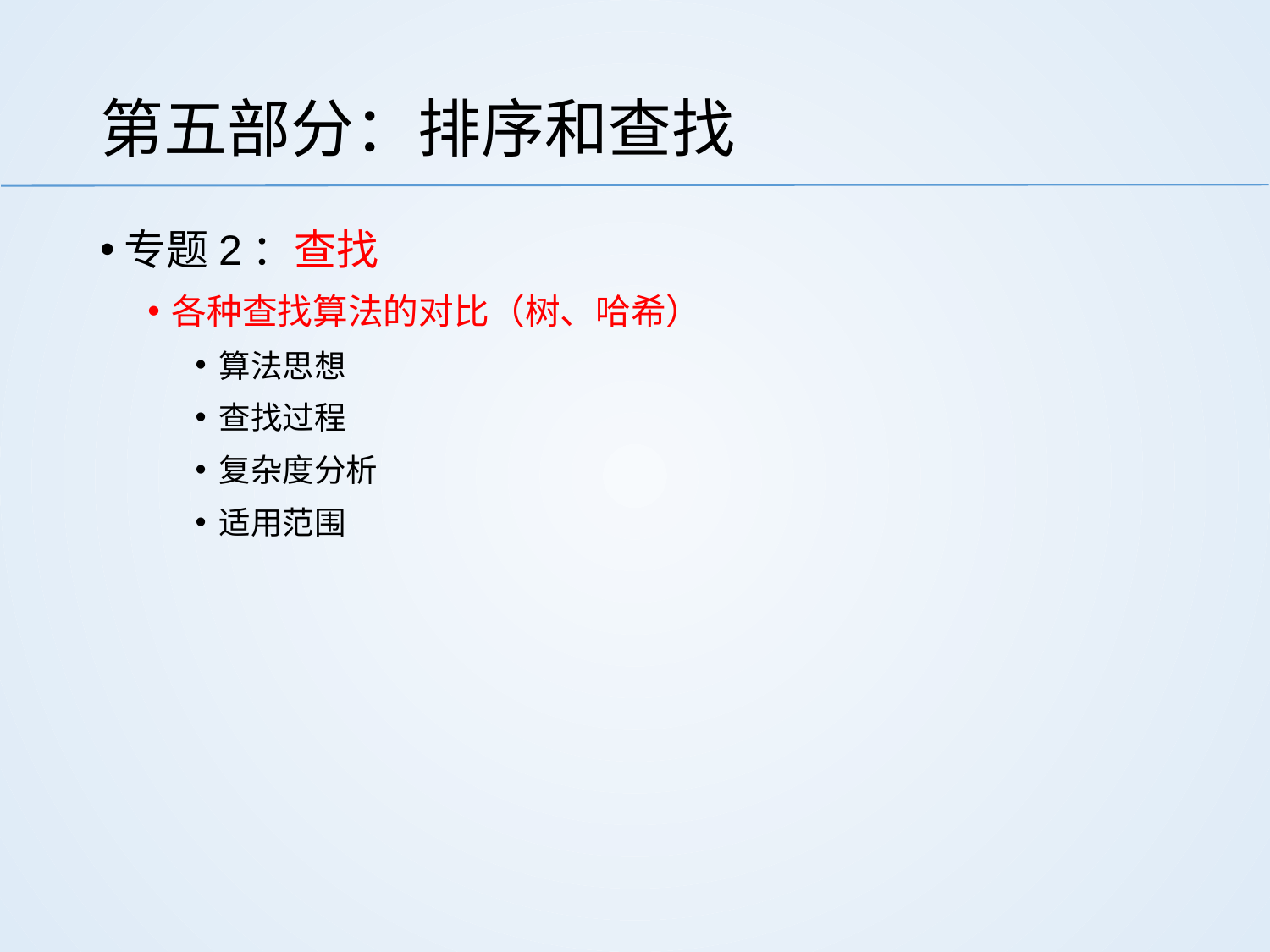

# 第五部分：排序和查找
专题2：查找
各种查找算法的对比（树、哈希）
算法思想
查找过程
复杂度分析
适用范围
20